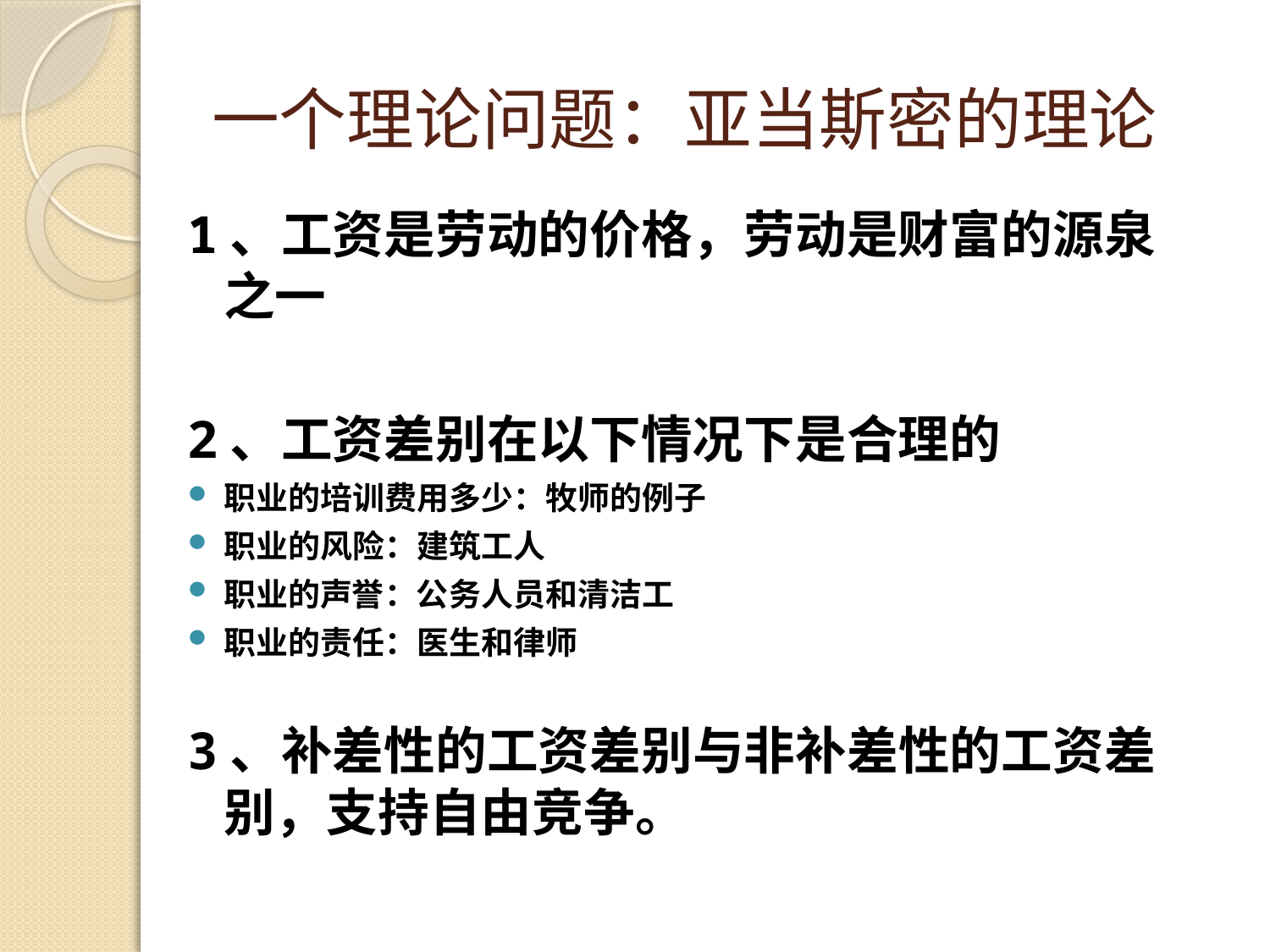

# 一个理论问题：亚当斯密的理论
1、工资是劳动的价格，劳动是财富的源泉之一

2、工资差别在以下情况下是合理的
职业的培训费用多少：牧师的例子
职业的风险：建筑工人
职业的声誉：公务人员和清洁工
职业的责任：医生和律师

3、补差性的工资差别与非补差性的工资差别，支持自由竞争。

57